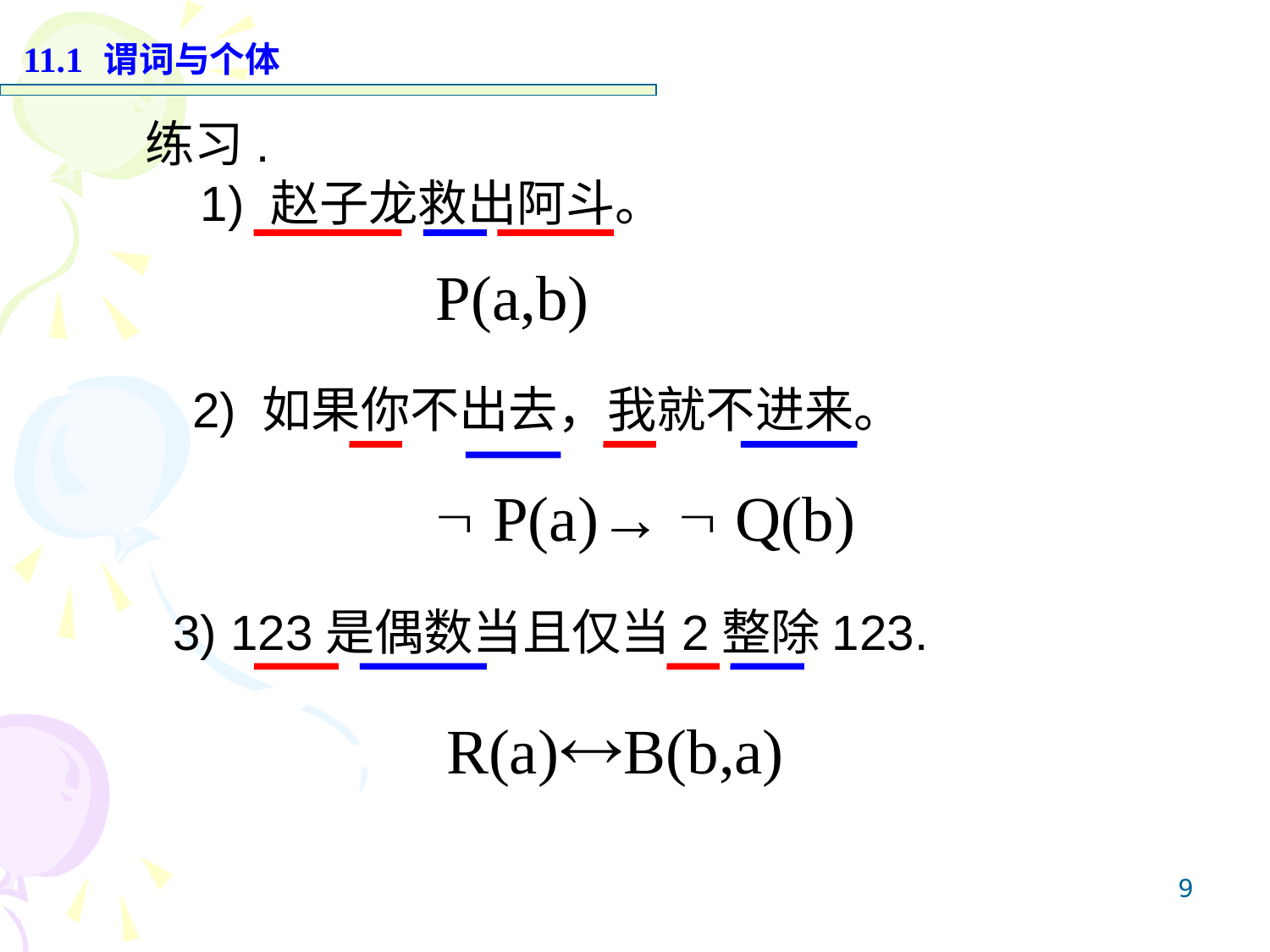

11.1 谓词与个体

练习.
    1) 赵子龙救出阿斗。

P(a,b)
2) 如果你不出去，我就不进来。

¬ P(a)→ ¬ Q(b)
3) 123是偶数当且仅当2整除123.

R(a)↔B(b,a)
9